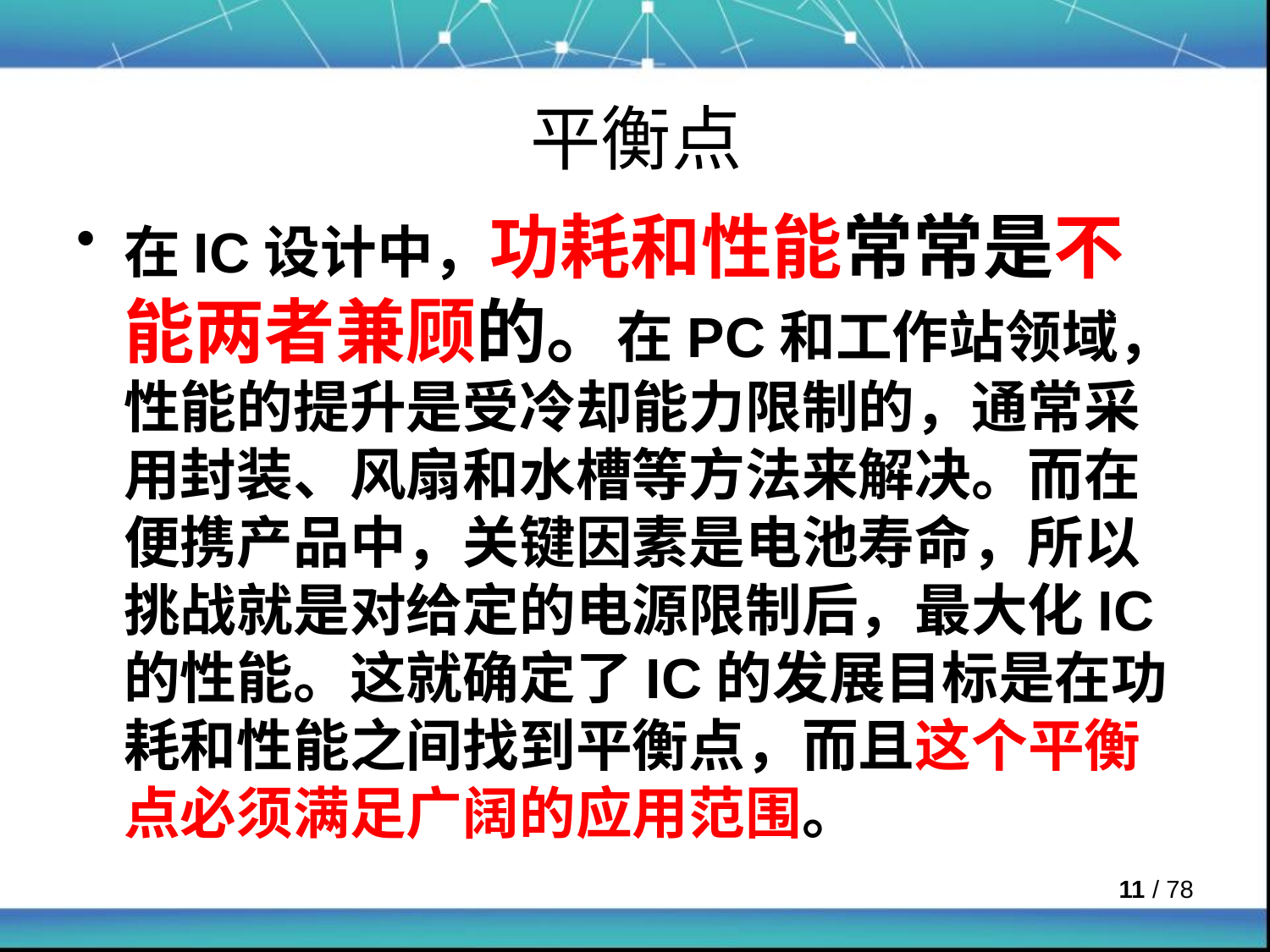

# 平衡点
在IC设计中，功耗和性能常常是不能两者兼顾的。在PC和工作站领域，性能的提升是受冷却能力限制的，通常采用封装、风扇和水槽等方法来解决。而在便携产品中，关键因素是电池寿命，所以挑战就是对给定的电源限制后，最大化IC的性能。这就确定了IC的发展目标是在功耗和性能之间找到平衡点，而且这个平衡点必须满足广阔的应用范围。
11 / 78